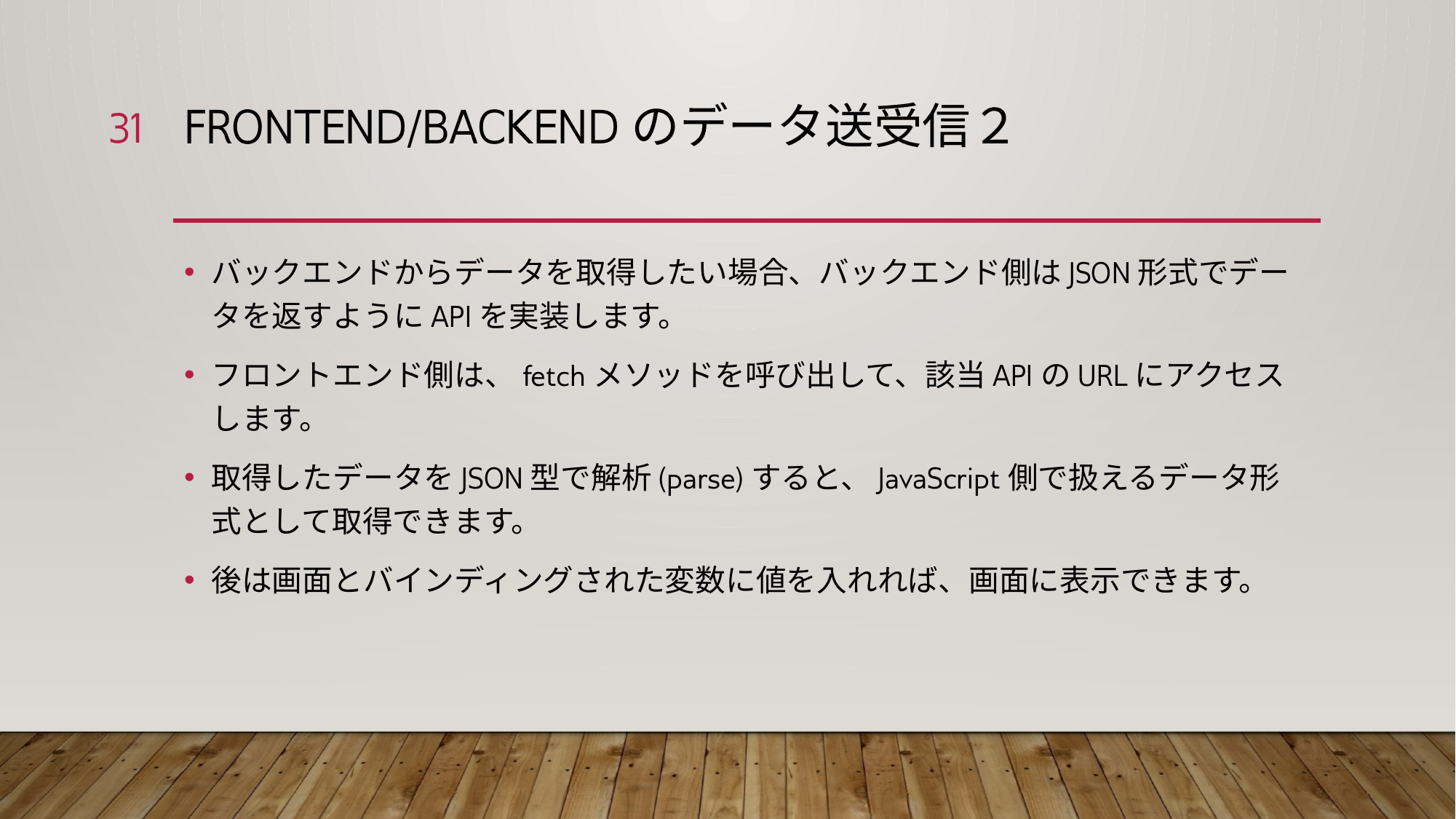

31
# Frontend/backendのデータ送受信２
バックエンドからデータを取得したい場合、バックエンド側はJSON形式でデータを返すようにAPIを実装します。
フロントエンド側は、fetchメソッドを呼び出して、該当APIのURLにアクセスします。
取得したデータをJSON型で解析(parse)すると、JavaScript側で扱えるデータ形式として取得できます。
後は画面とバインディングされた変数に値を入れれば、画面に表示できます。